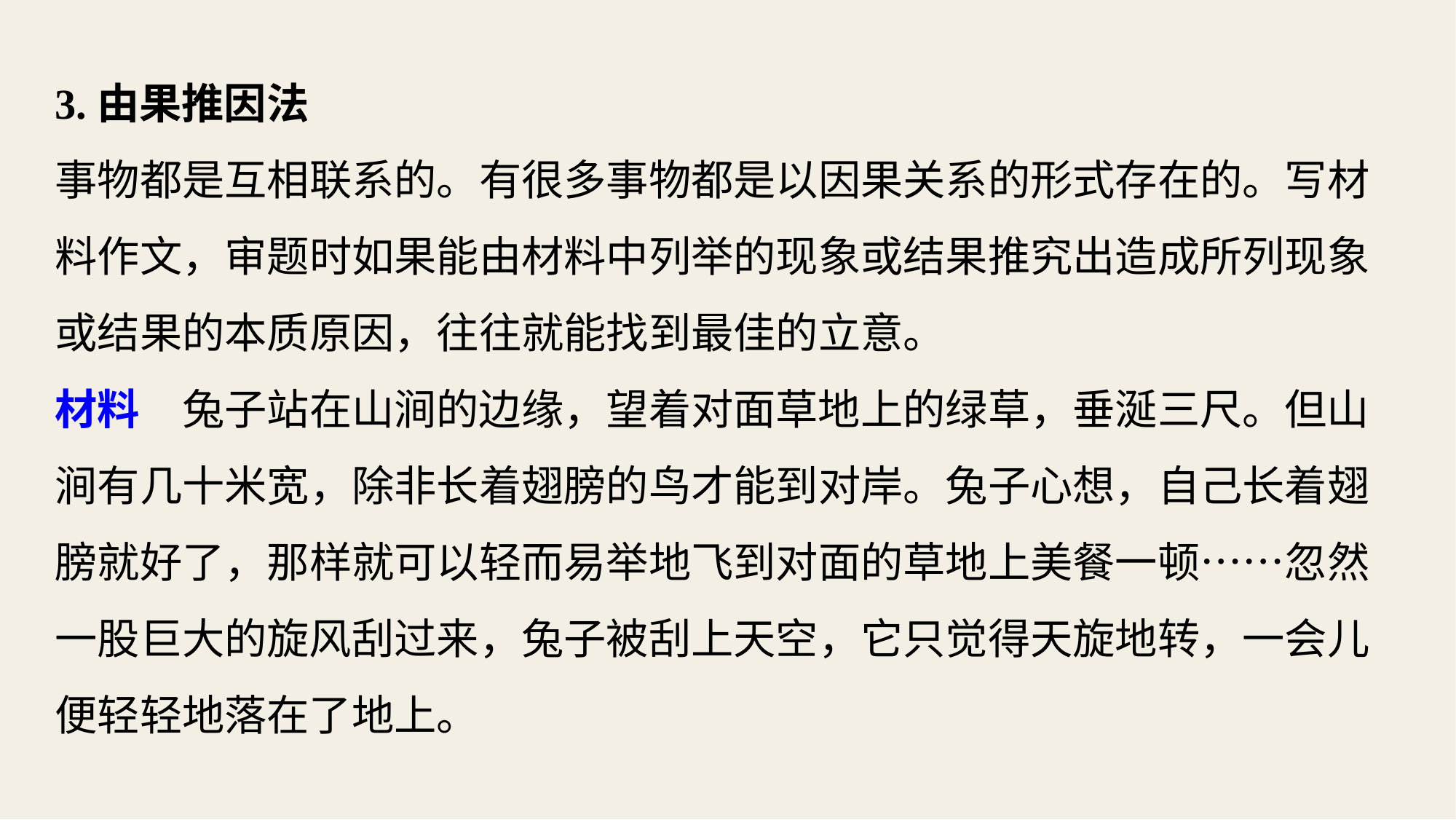

3.由果推因法
事物都是互相联系的。有很多事物都是以因果关系的形式存在的。写材料作文，审题时如果能由材料中列举的现象或结果推究出造成所列现象或结果的本质原因，往往就能找到最佳的立意。
材料　兔子站在山涧的边缘，望着对面草地上的绿草，垂涎三尺。但山涧有几十米宽，除非长着翅膀的鸟才能到对岸。兔子心想，自己长着翅膀就好了，那样就可以轻而易举地飞到对面的草地上美餐一顿……忽然一股巨大的旋风刮过来，兔子被刮上天空，它只觉得天旋地转，一会儿便轻轻地落在了地上。